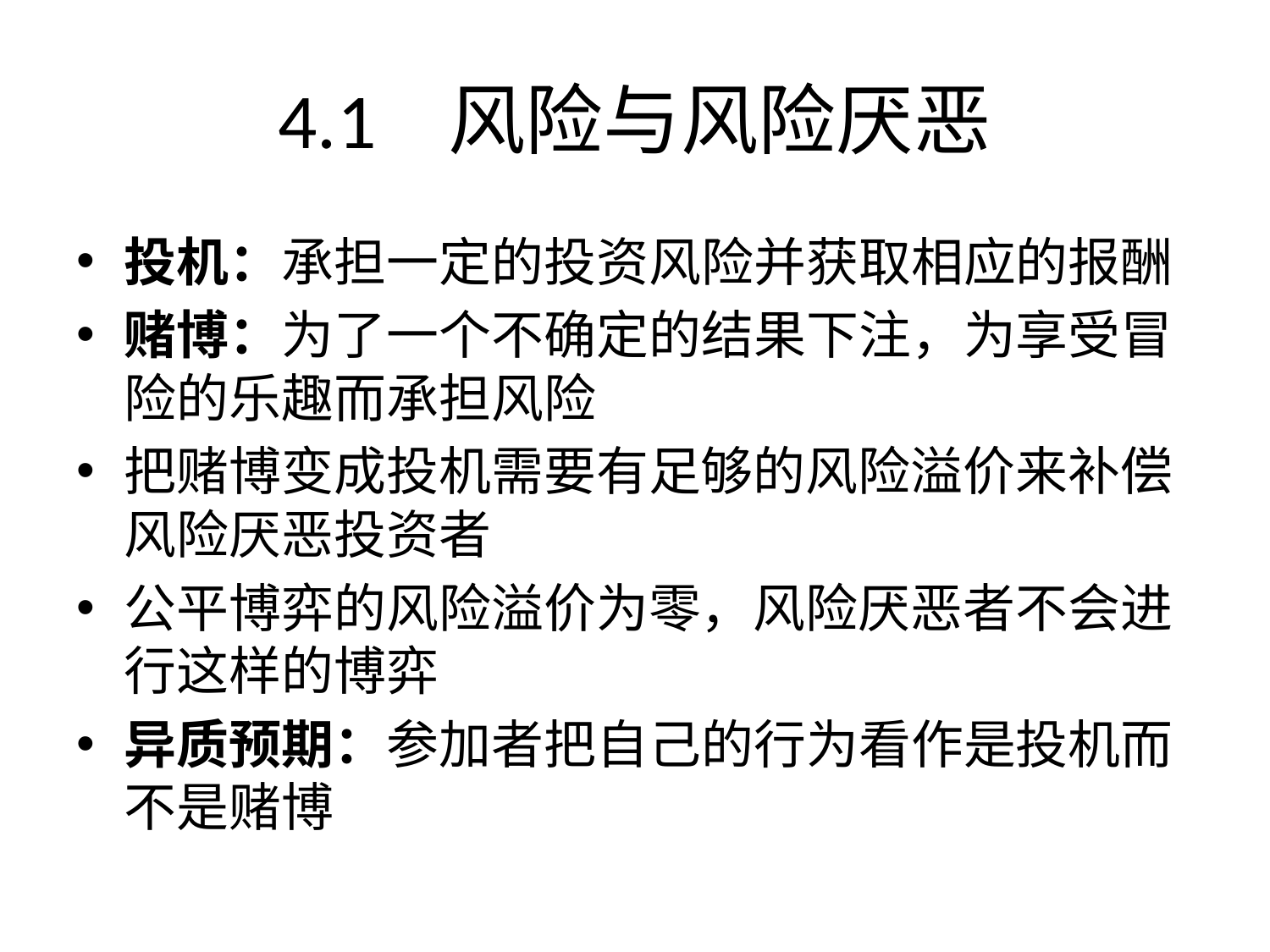

# 4.1   风险与风险厌恶
投机：承担一定的投资风险并获取相应的报酬
赌博：为了一个不确定的结果下注，为享受冒险的乐趣而承担风险
把赌博变成投机需要有足够的风险溢价来补偿风险厌恶投资者
公平博弈的风险溢价为零，风险厌恶者不会进行这样的博弈
异质预期：参加者把自己的行为看作是投机而不是赌博